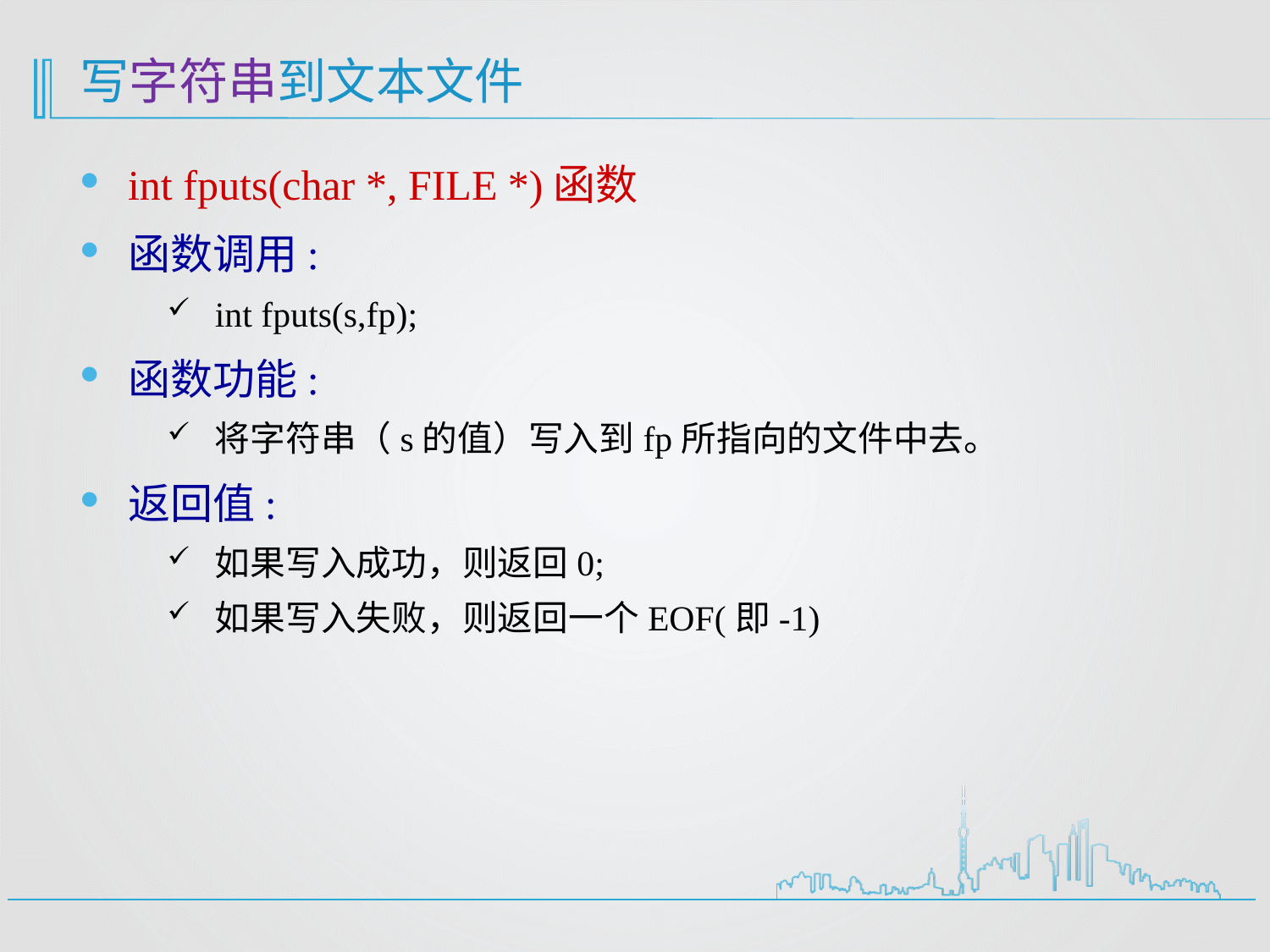

# 写字符串到文本文件
int fputs(char *, FILE *)函数
函数调用:
int fputs(s,fp);
函数功能:
将字符串（s的值）写入到fp所指向的文件中去。
返回值:
如果写入成功，则返回0;
如果写入失败，则返回一个EOF(即-1)